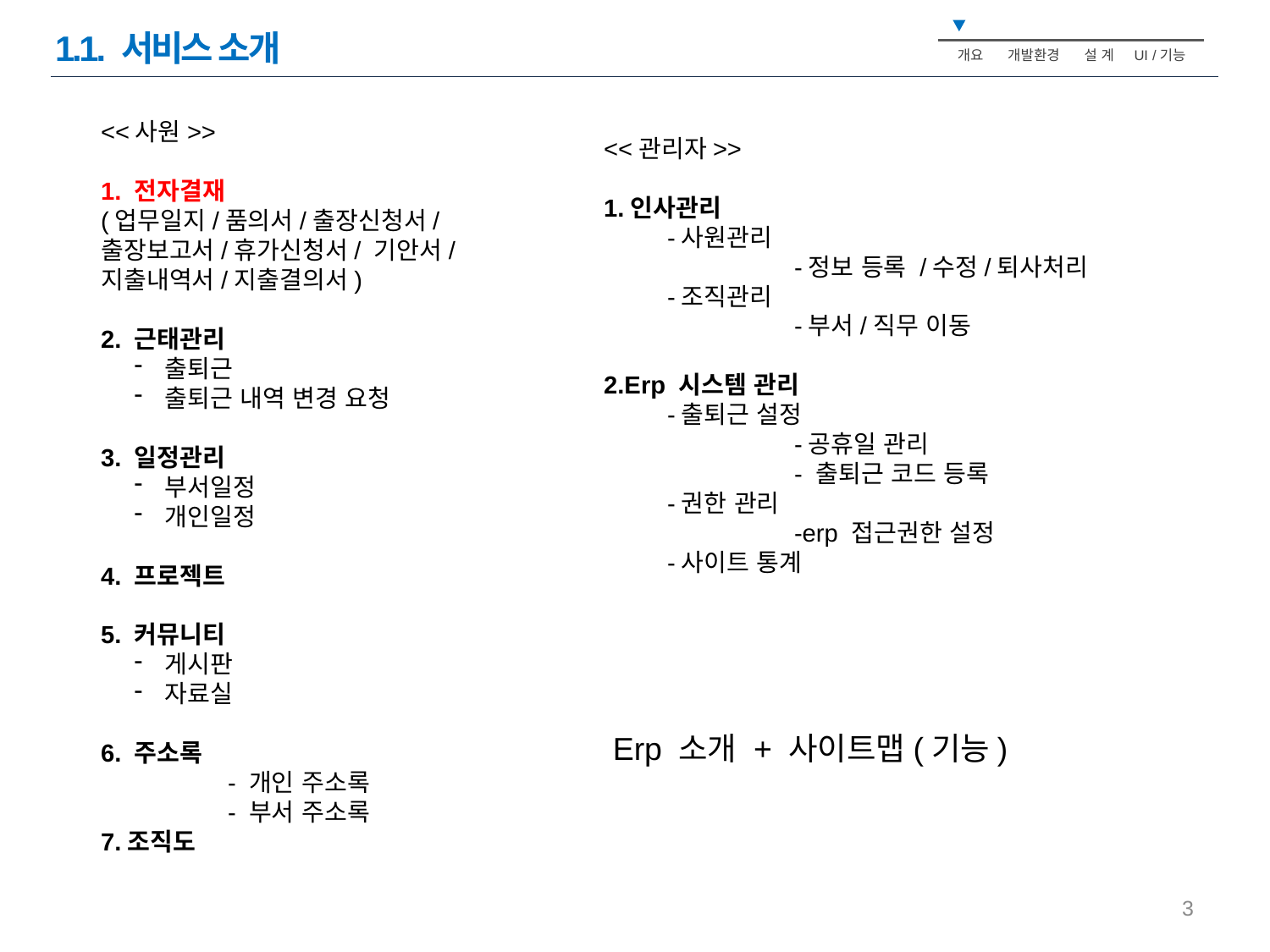

# 1.1. 서비스 소개

개요      개발환경      설 계    UI /기능
<<사원>>

1. 전자결재
(업무일지/품의서/출장신청서/출장보고서/휴가신청서/ 기안서/지출내역서/지출결의서)

2. 근태관리
출퇴근
출퇴근 내역 변경 요청

3. 일정관리
부서일정
개인일정

4. 프로젝트

5. 커뮤니티
게시판
자료실

6. 주소록
	- 개인 주소록
	- 부서 주소록
7.조직도
<<관리자>>

1.인사관리
-사원관리
	-정보 등록 /수정/퇴사처리
-조직관리
	-부서/직무 이동

2.Erp 시스템 관리
-출퇴근 설정
	-공휴일 관리
	- 출퇴근 코드 등록
-권한 관리
	-erp 접근권한 설정
-사이트 통계

Erp 소개 + 사이트맵(기능)
3